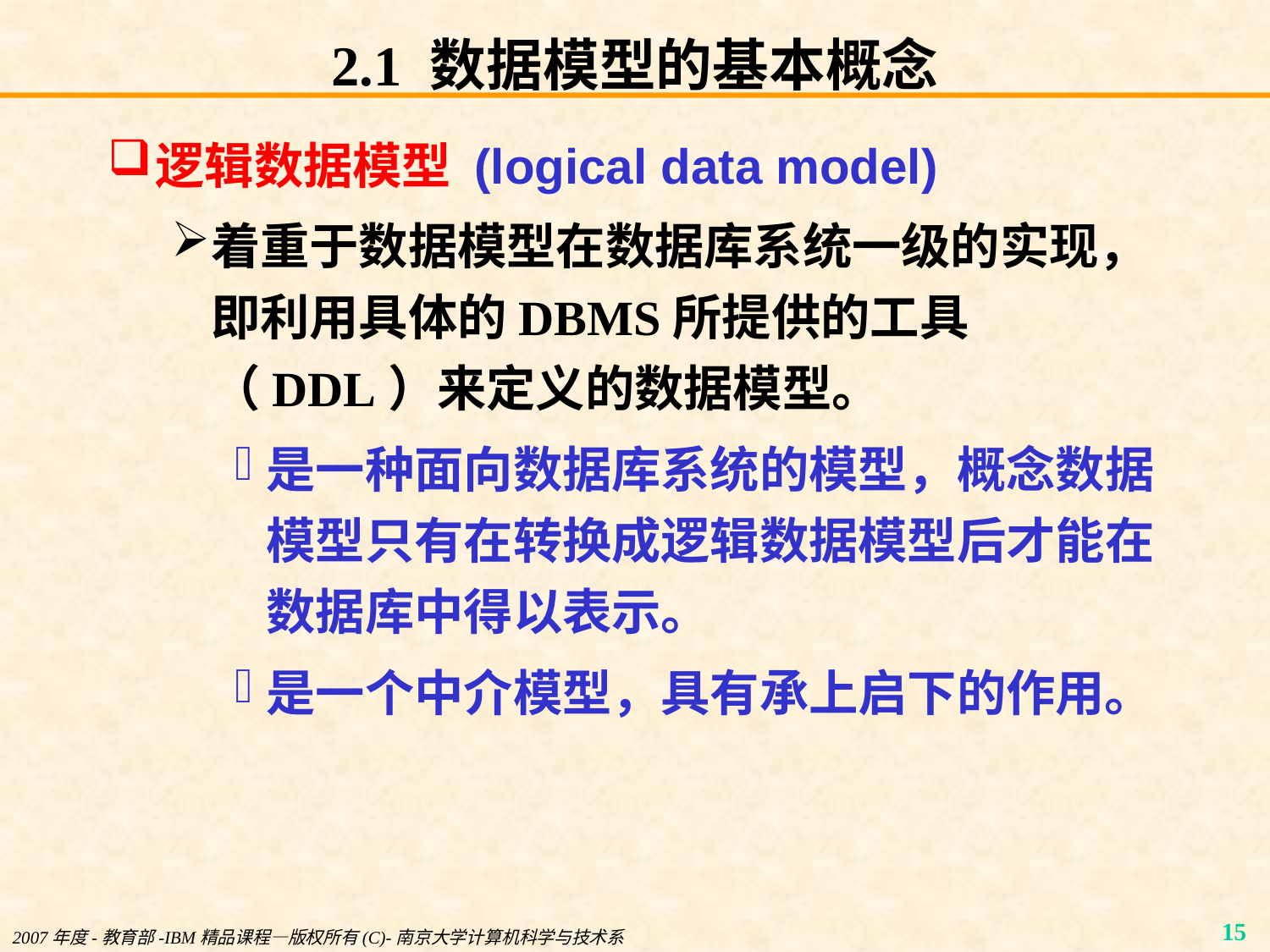

# 2.1 数据模型的基本概念
逻辑数据模型 (logical data model)
着重于数据模型在数据库系统一级的实现，即利用具体的DBMS所提供的工具（DDL）来定义的数据模型。
是一种面向数据库系统的模型，概念数据模型只有在转换成逻辑数据模型后才能在数据库中得以表示。
是一个中介模型，具有承上启下的作用。
15
2007年度-教育部-IBM精品课程—版权所有(C)-南京大学计算机科学与技术系